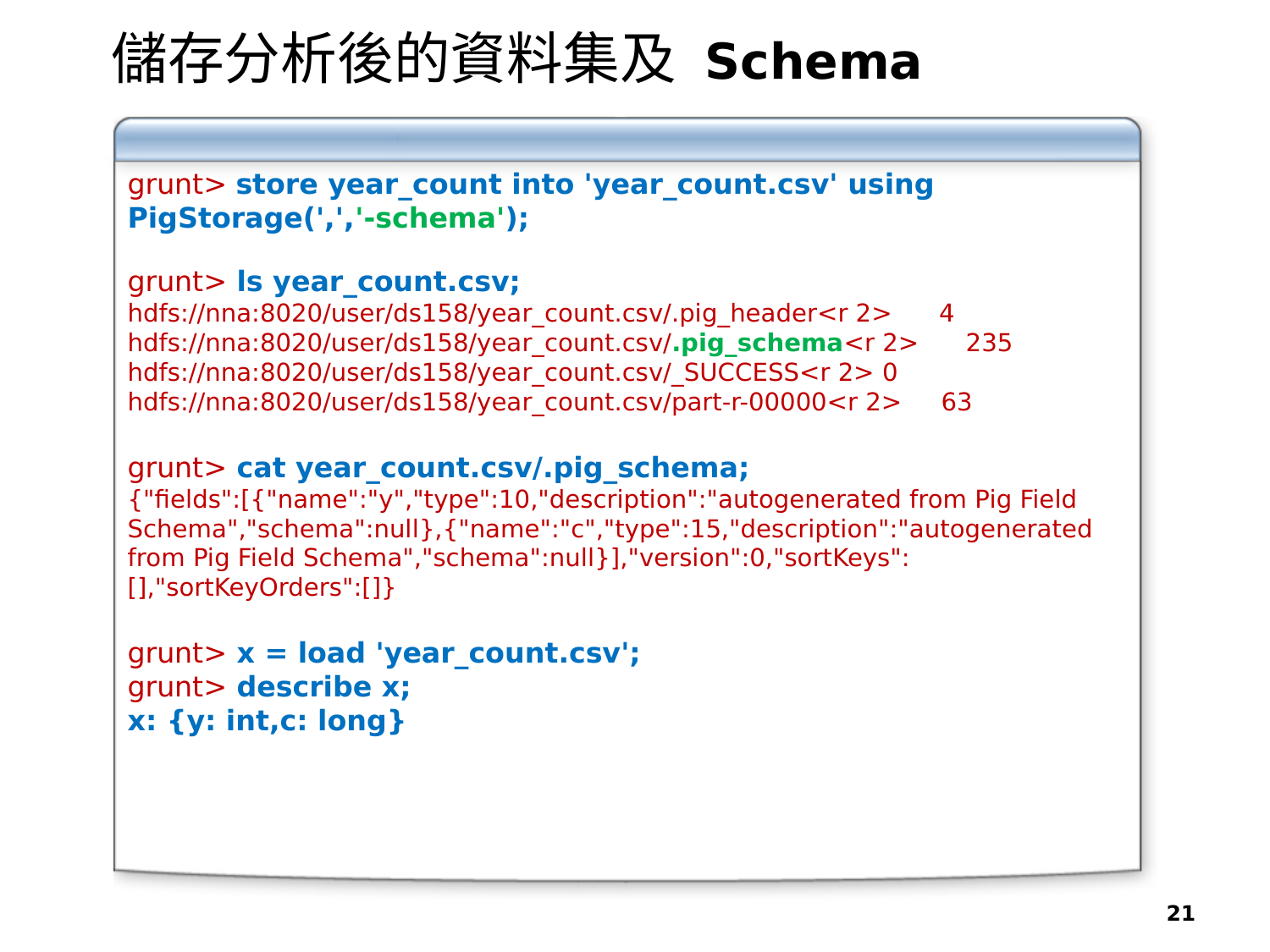

儲存分析後的資料集及 Schema
grunt> store year_count into 'year_count.csv' using PigStorage(',','-schema');

grunt> ls year_count.csv;
hdfs://nna:8020/user/ds158/year_count.csv/.pig_header<r 2>      4
hdfs://nna:8020/user/ds158/year_count.csv/.pig_schema<r 2>      235
hdfs://nna:8020/user/ds158/year_count.csv/_SUCCESS<r 2> 0
hdfs://nna:8020/user/ds158/year_count.csv/part-r-00000<r 2>     63

grunt> cat year_count.csv/.pig_schema;
{"fields":[{"name":"y","type":10,"description":"autogenerated from Pig Field Schema","schema":null},{"name":"c","type":15,"description":"autogenerated from Pig Field Schema","schema":null}],"version":0,"sortKeys":[],"sortKeyOrders":[]}

grunt> x = load 'year_count.csv';
grunt> describe x;
x: {y: int,c: long}
21